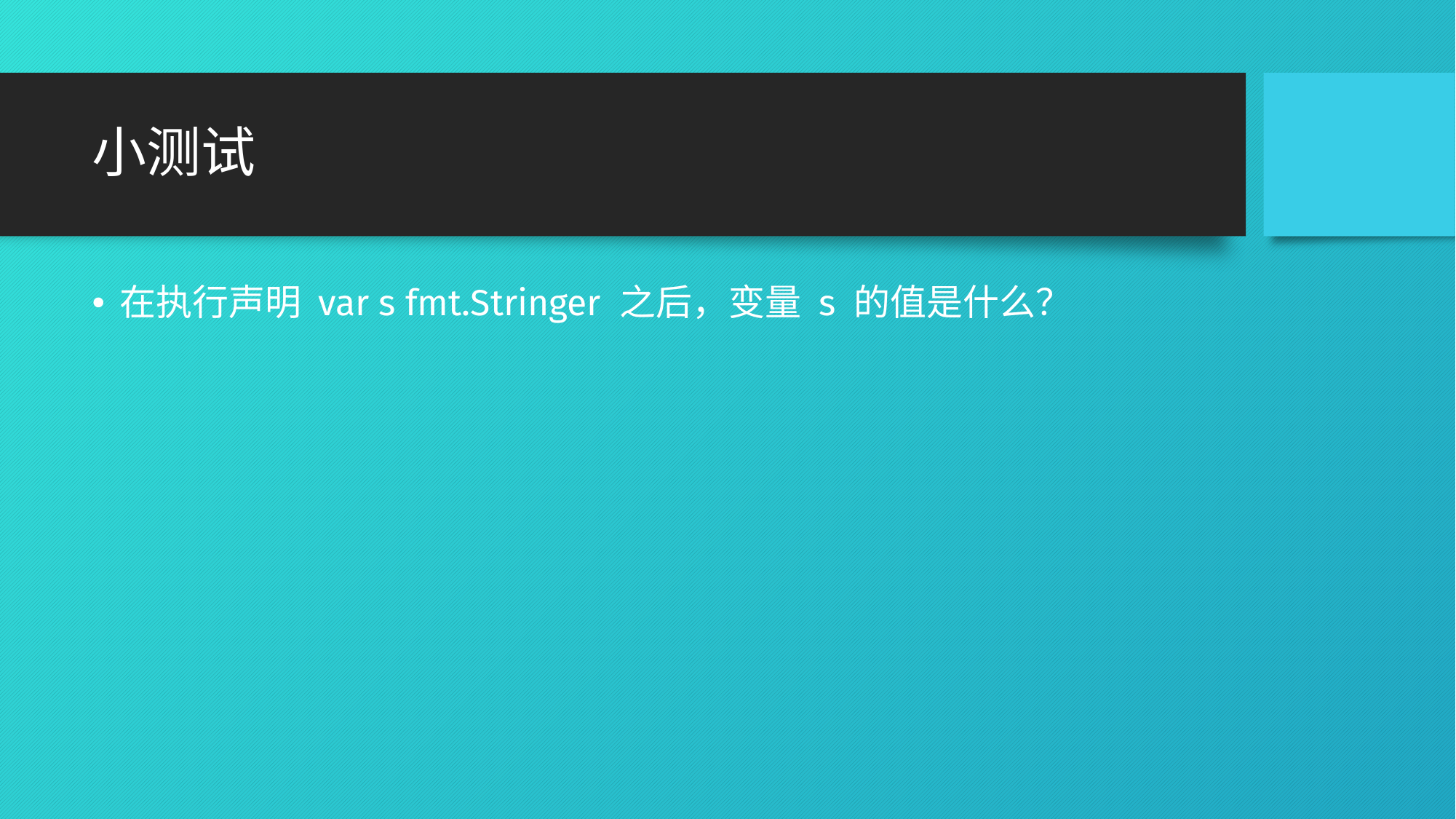

# 小测试
在执行声明 var s fmt.Stringer 之后，变量 s 的值是什么？